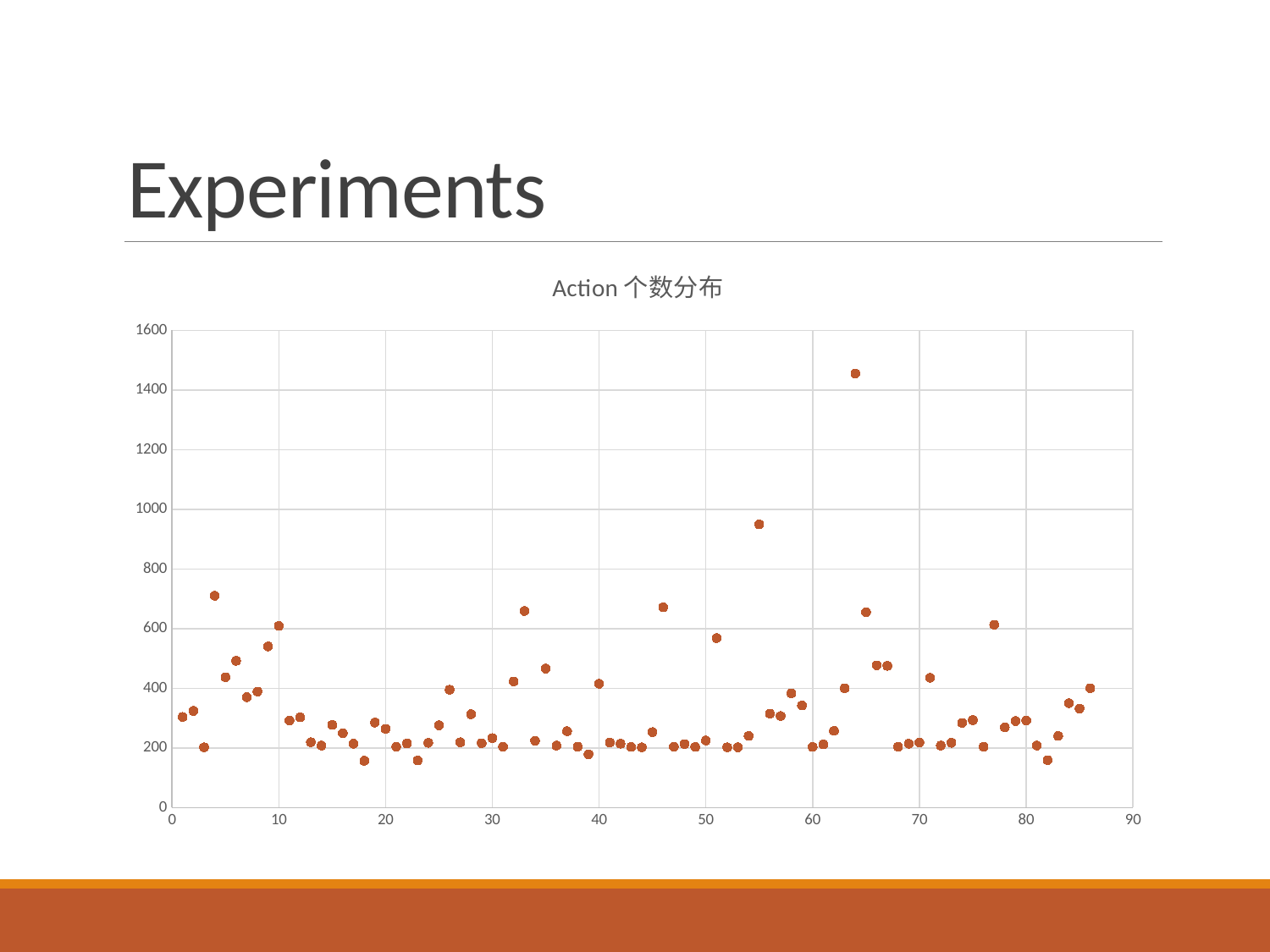

# Experiments

### Chart: Action个数分布

| Category | count | count |
|---|---|---|